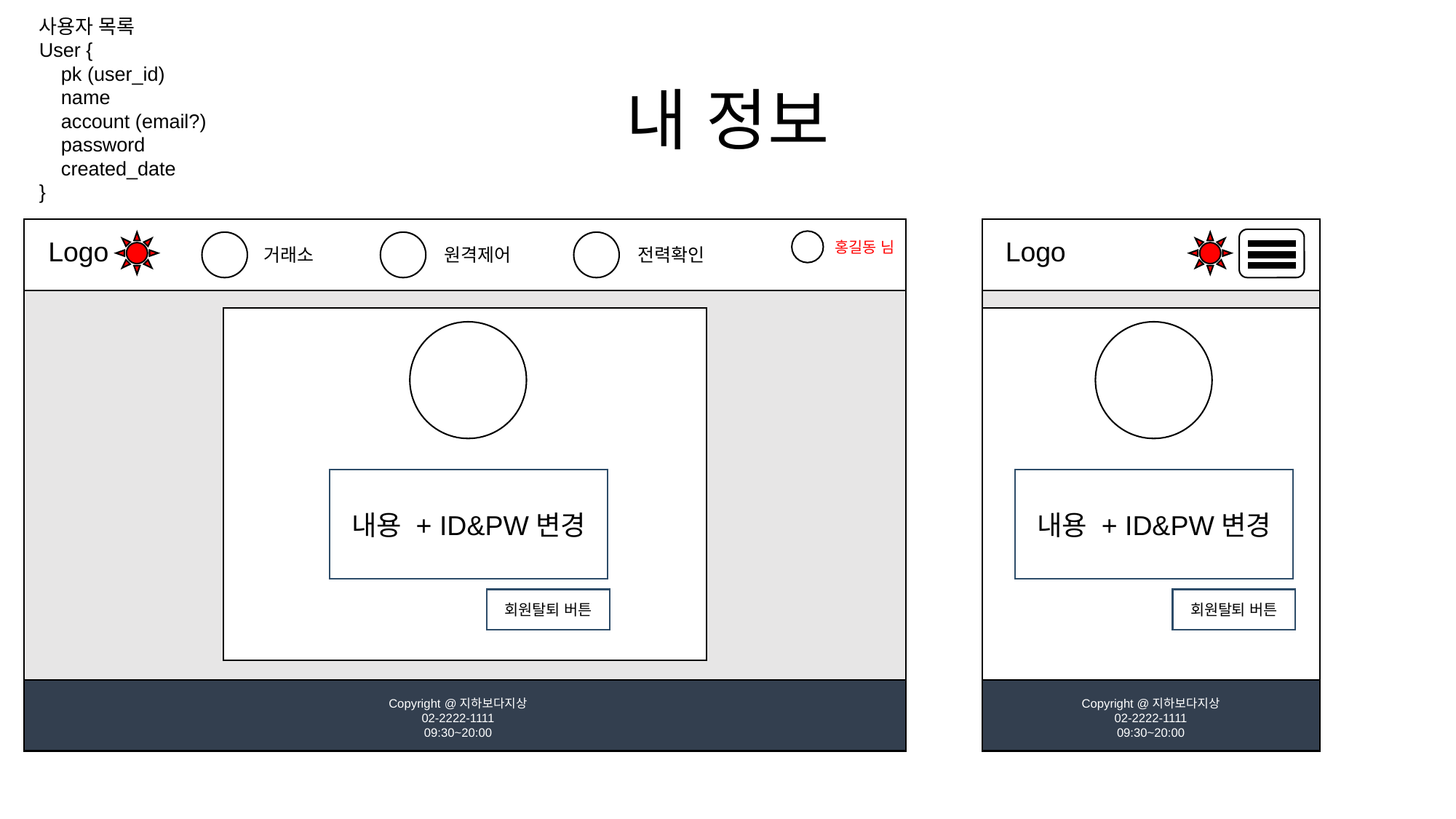

사용자 목록
User {
    pk (user_id)
    name
    account (email?)
    password
    created_date
}
# 내 정보

Logo
Logo

홍길동 님
원격제어
전력확인
거래소

내용 + ID&PW변경
내용 + ID&PW변경
회원탈퇴 버튼
회원탈퇴 버튼

Copyright @지하보다지상
02-2222-1111
09:30~20:00
Copyright @지하보다지상
02-2222-1111
09:30~20:00